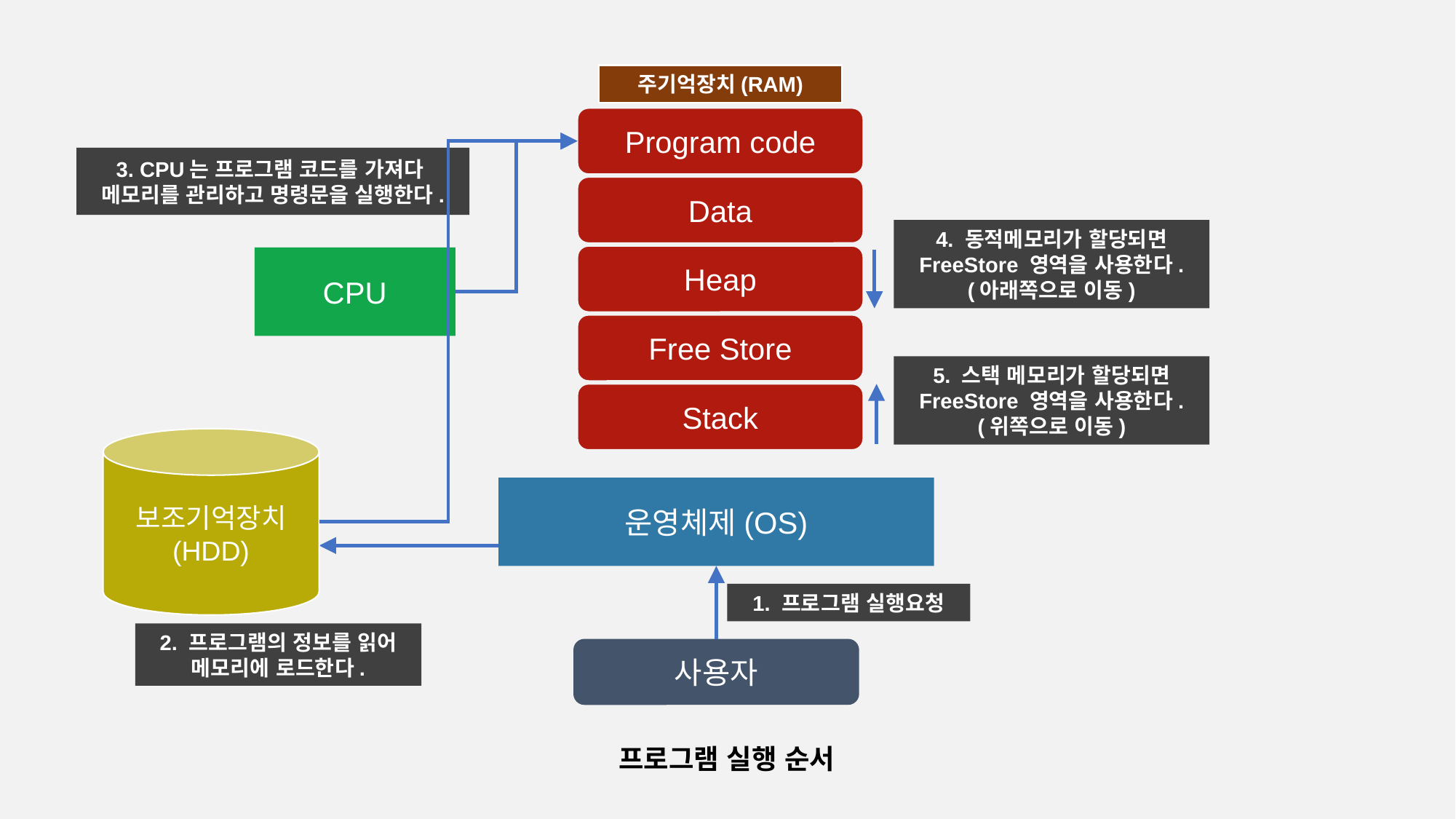

주기억장치(RAM)
Program code
3. CPU는 프로그램 코드를 가져다
메모리를 관리하고 명령문을 실행한다.
Data
4. 동적메모리가 할당되면 FreeStore 영역을 사용한다.
(아래쪽으로 이동)
Heap
CPU
Free Store
5. 스택 메모리가 할당되면
FreeStore 영역을 사용한다.
(위쪽으로 이동)
Stack
보조기억장치
(HDD)
운영체제(OS)
1. 프로그램 실행요청
2. 프로그램의 정보를 읽어 메모리에 로드한다.
사용자
프로그램 실행 순서